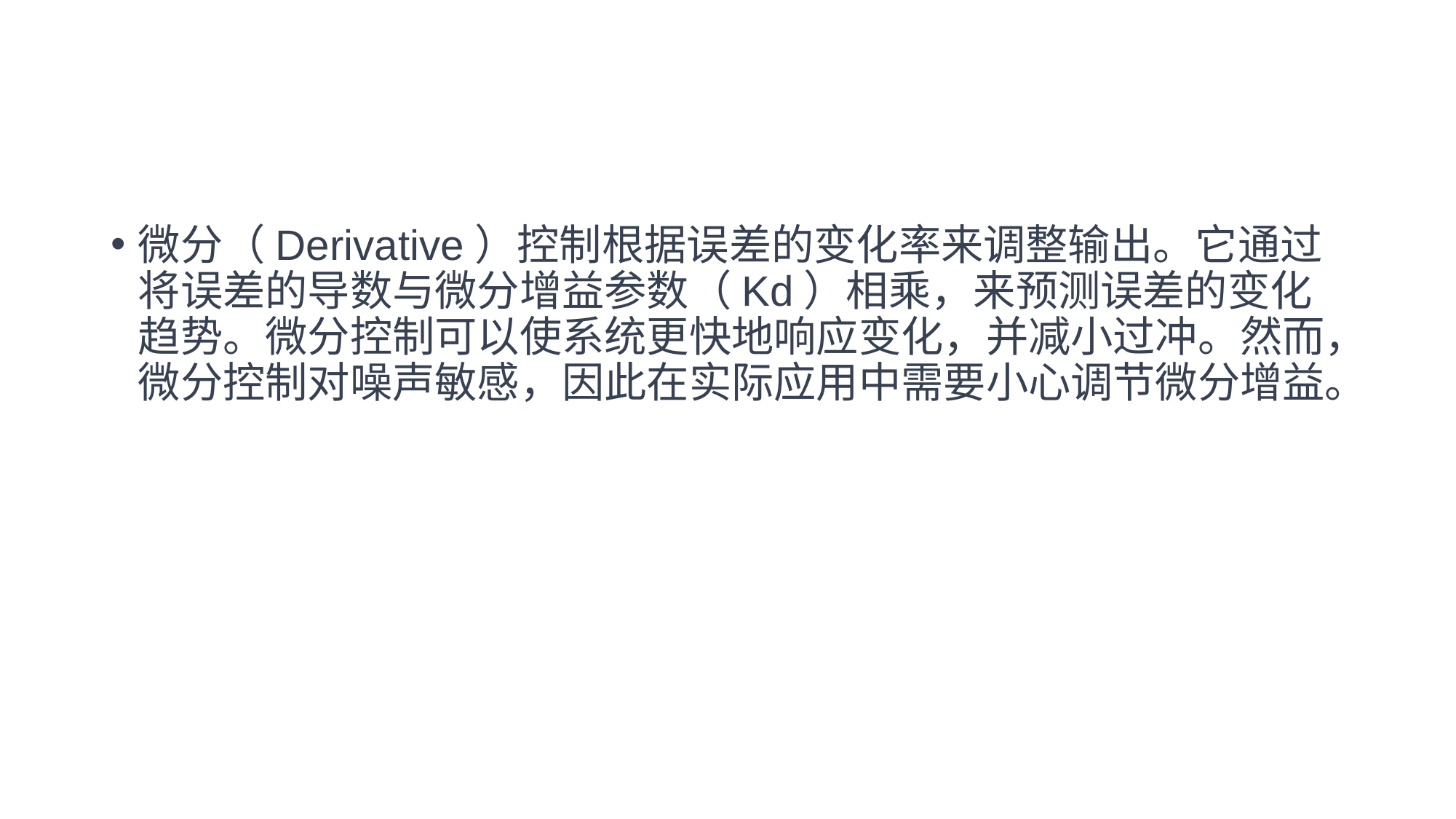

#
微分（Derivative）控制根据误差的变化率来调整输出。它通过将误差的导数与微分增益参数（Kd）相乘，来预测误差的变化趋势。微分控制可以使系统更快地响应变化，并减小过冲。然而，微分控制对噪声敏感，因此在实际应用中需要小心调节微分增益。